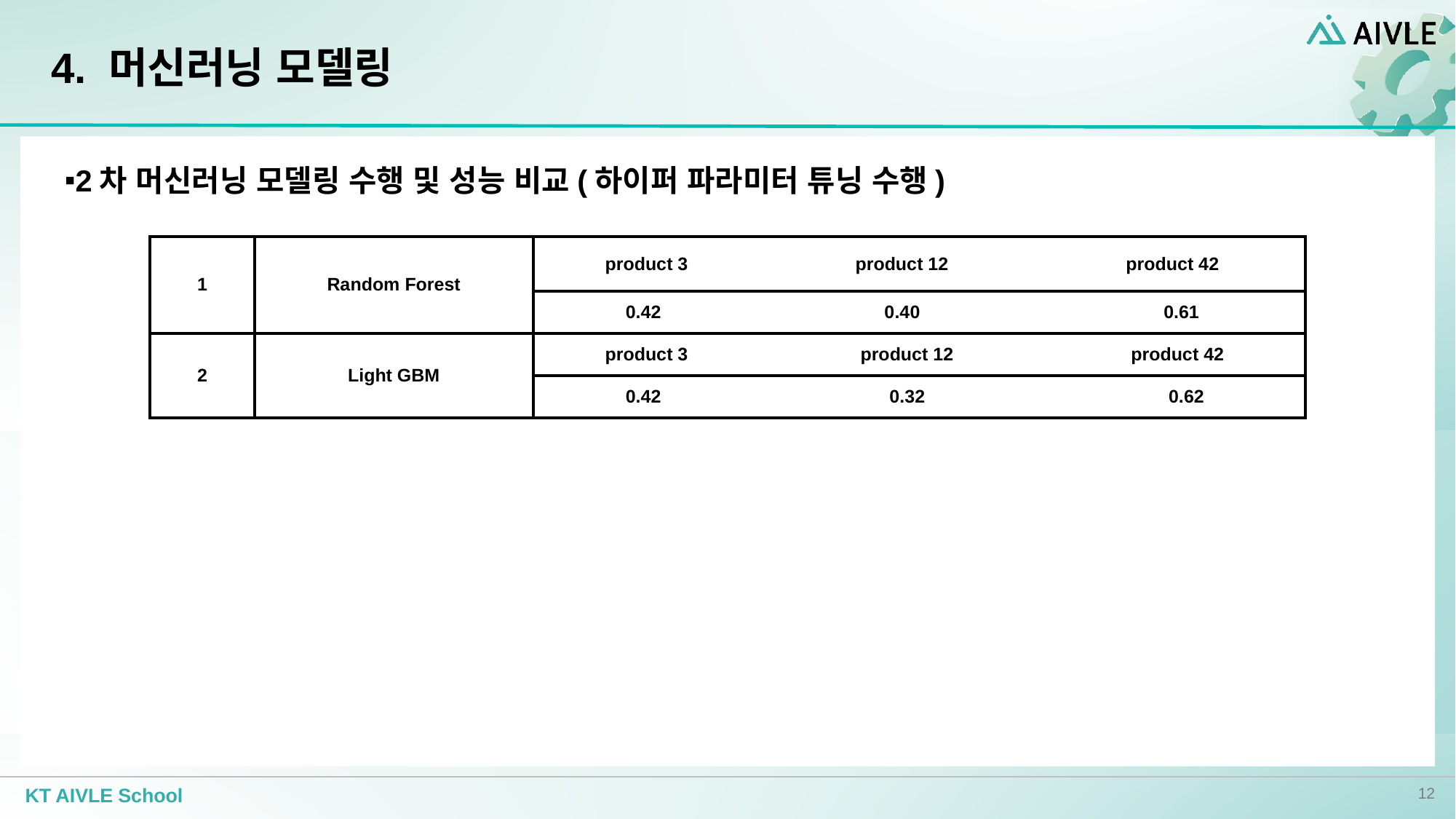

# 4. 머신러닝 모델링
2차 머신러닝 모델링 수행 및 성능 비교(하이퍼 파라미터 튜닝 수행)
| 1 | Random Forest | product 3 product 12 product 42 |
| --- | --- | --- |
|  |  | 0.42 0.40 0.61 |
| 2 | Light GBM | product 3 product 12 product 42 |
|  |  | 0.42 0.32 0.62 |